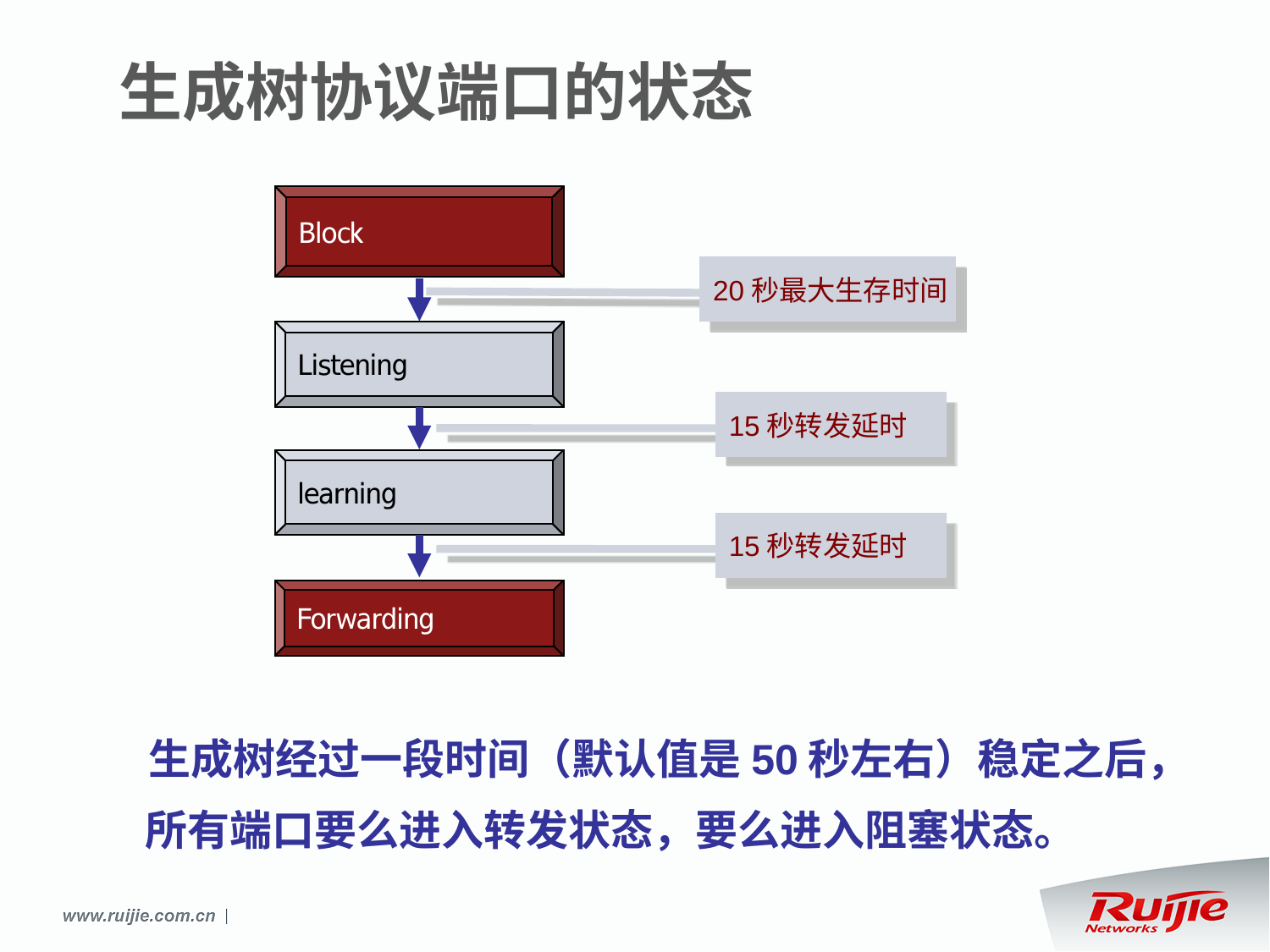

# 生成树协议端口的状态
Block
20秒最大生存时间

Listening
15秒转发延时

learning
15秒转发延时

Forwarding
      生成树经过一段时间（默认值是50秒左右）稳定之后，所有端口要么进入转发状态，要么进入阻塞状态。